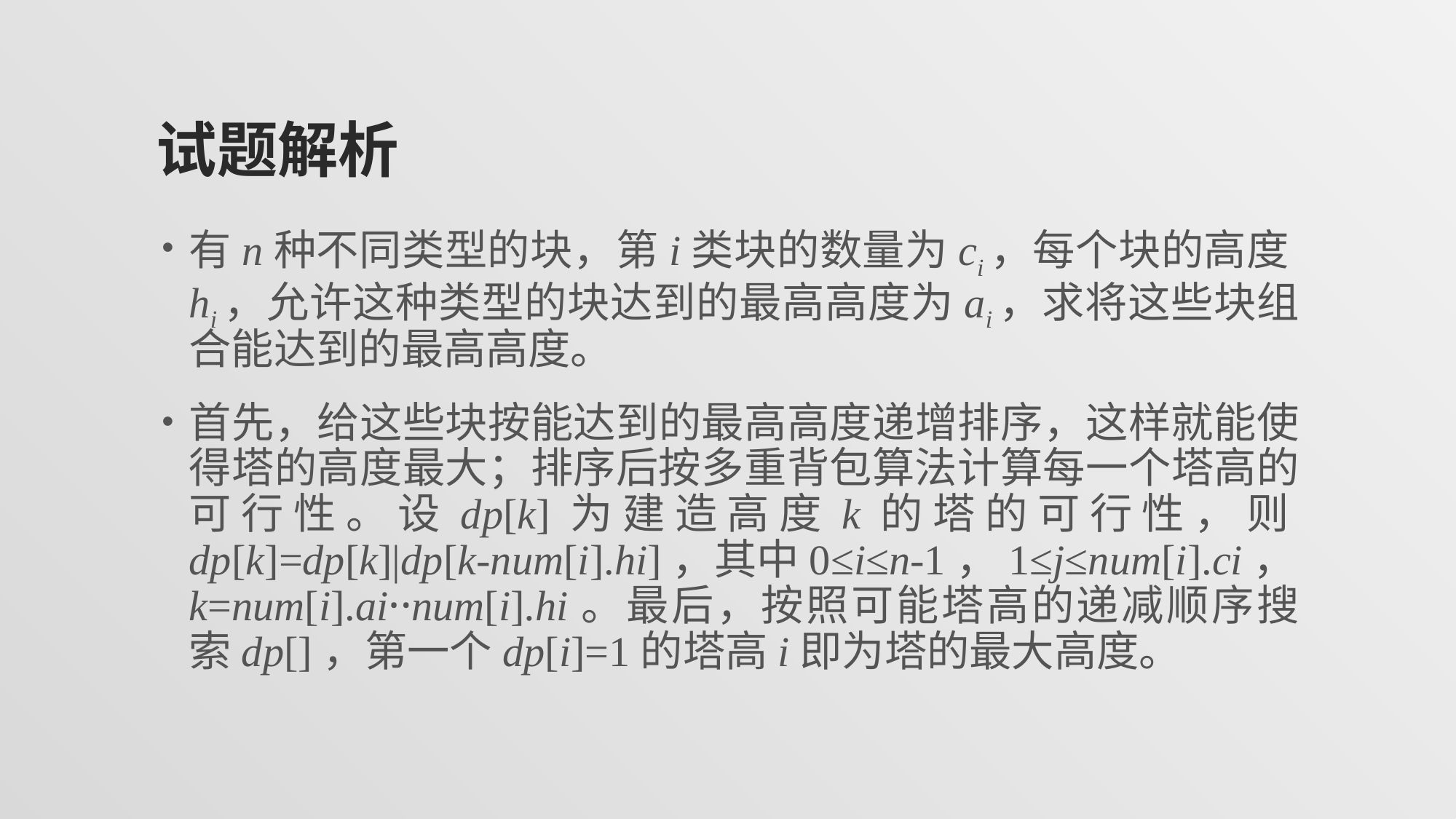

# 试题解析
有n种不同类型的块，第i类块的数量为ci，每个块的高度hi，允许这种类型的块达到的最高高度为ai，求将这些块组合能达到的最高高度。
首先，给这些块按能达到的最高高度递增排序，这样就能使得塔的高度最大；排序后按多重背包算法计算每一个塔高的可行性。设dp[k]为建造高度k的塔的可行性，则dp[k]=dp[k]|dp[k-num[i].hi]，其中0≤i≤n-1，1≤j≤num[i].ci，k=num[i].ai‥num[i].hi。最后，按照可能塔高的递减顺序搜索dp[]，第一个dp[i]=1的塔高i即为塔的最大高度。